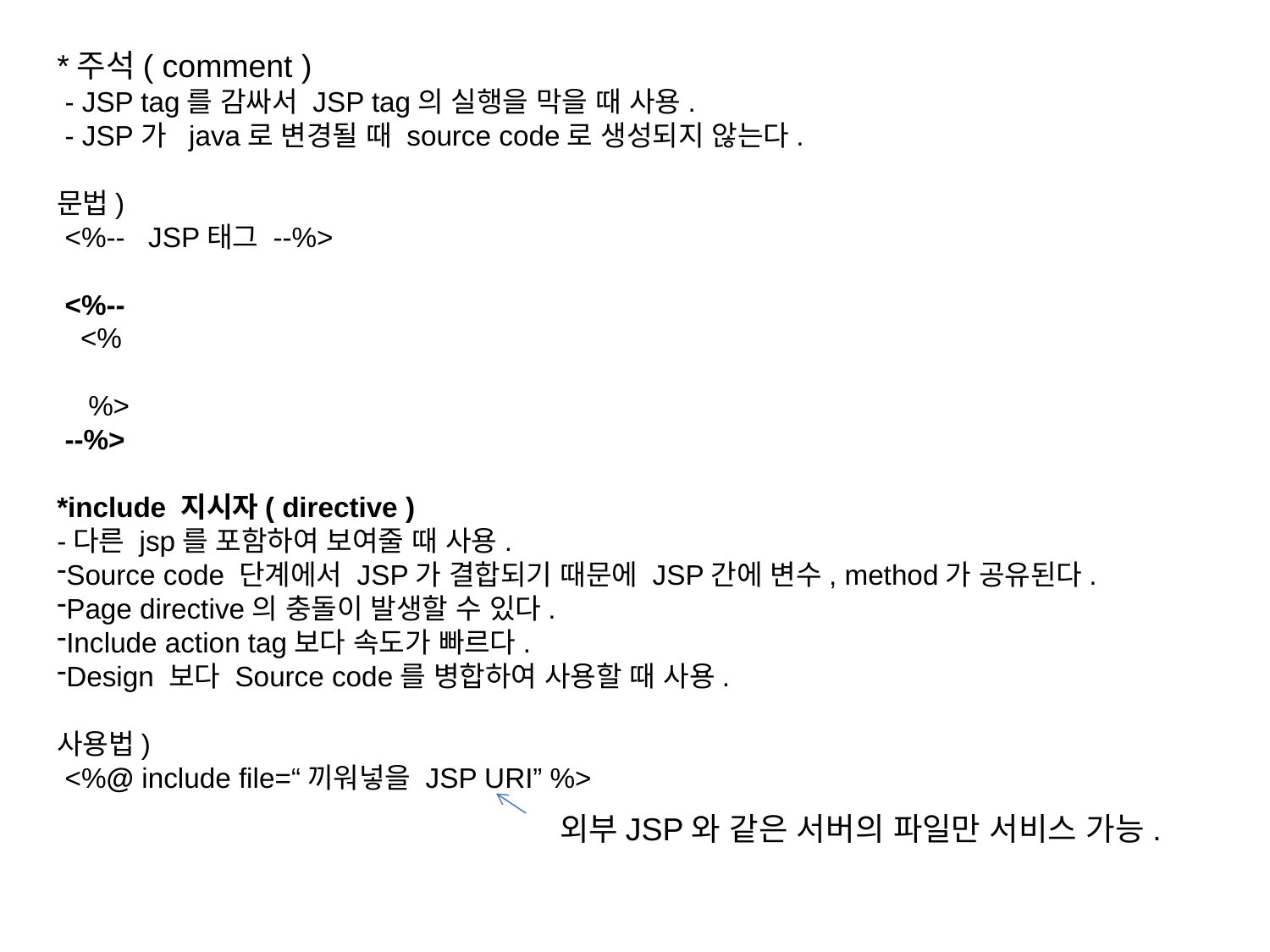

*주석( comment )
 - JSP tag를 감싸서 JSP tag의 실행을 막을 때 사용.
 - JSP가  java로 변경될 때 source code로 생성되지 않는다.

문법)
 <%--   JSP태그 --%>

 <%--
   <%

    %>
 --%>

*include 지시자( directive )
-다른 jsp를 포함하여 보여줄 때 사용.
Source code 단계에서 JSP가 결합되기 때문에 JSP간에 변수, method가 공유된다.
Page directive의 충돌이 발생할 수 있다.
Include action tag보다 속도가 빠르다.
Design 보다 Source code를 병합하여 사용할 때 사용.

사용법)
 <%@ include file=“끼워넣을 JSP URI” %>

외부JSP와 같은 서버의 파일만 서비스 가능.